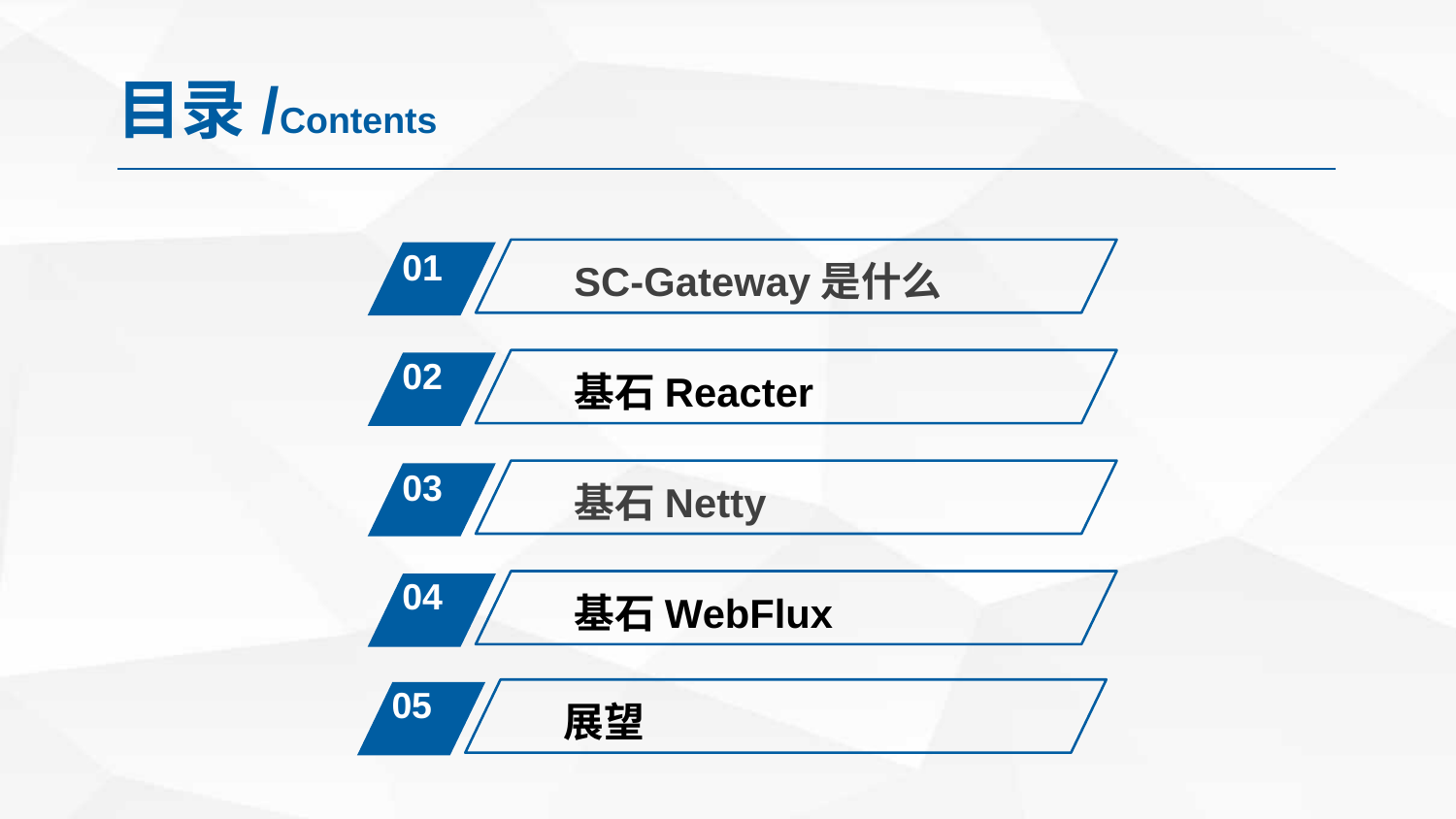

目录/Contents
01

SC-Gateway是什么
02

基石Reacter
03

基石Netty
04

基石WebFlux
05

展望